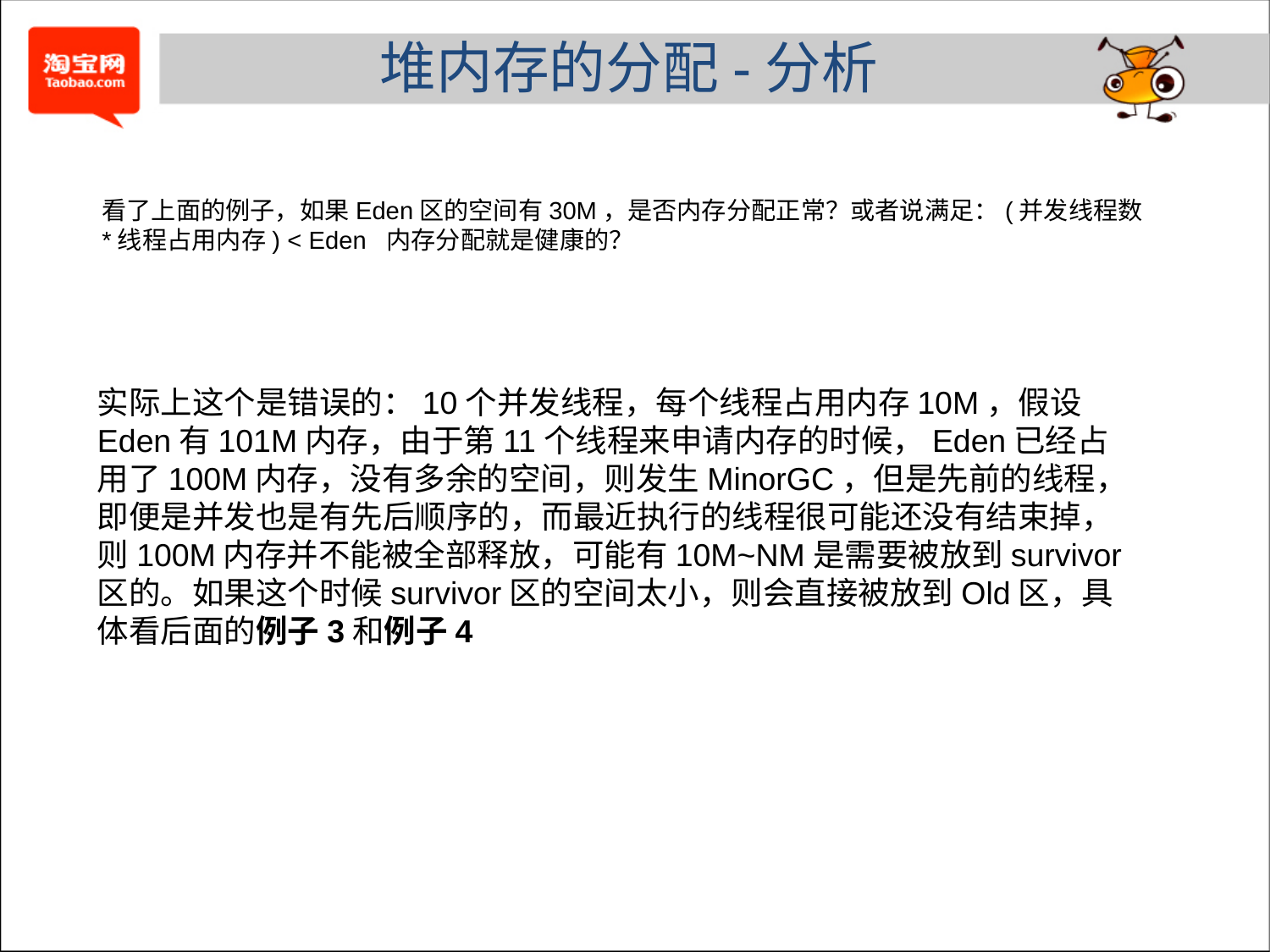

# 堆内存的分配-分析
看了上面的例子，如果Eden区的空间有30M，是否内存分配正常？或者说满足：(并发线程数*线程占用内存) < Eden  内存分配就是健康的？

实际上这个是错误的：10个并发线程，每个线程占用内存10M，假设Eden有101M内存，由于第11个线程来申请内存的时候，Eden已经占用了100M内存，没有多余的空间，则发生MinorGC，但是先前的线程，即便是并发也是有先后顺序的，而最近执行的线程很可能还没有结束掉，则100M内存并不能被全部释放，可能有10M~NM是需要被放到survivor区的。如果这个时候survivor区的空间太小，则会直接被放到Old区，具体看后面的例子3和例子4